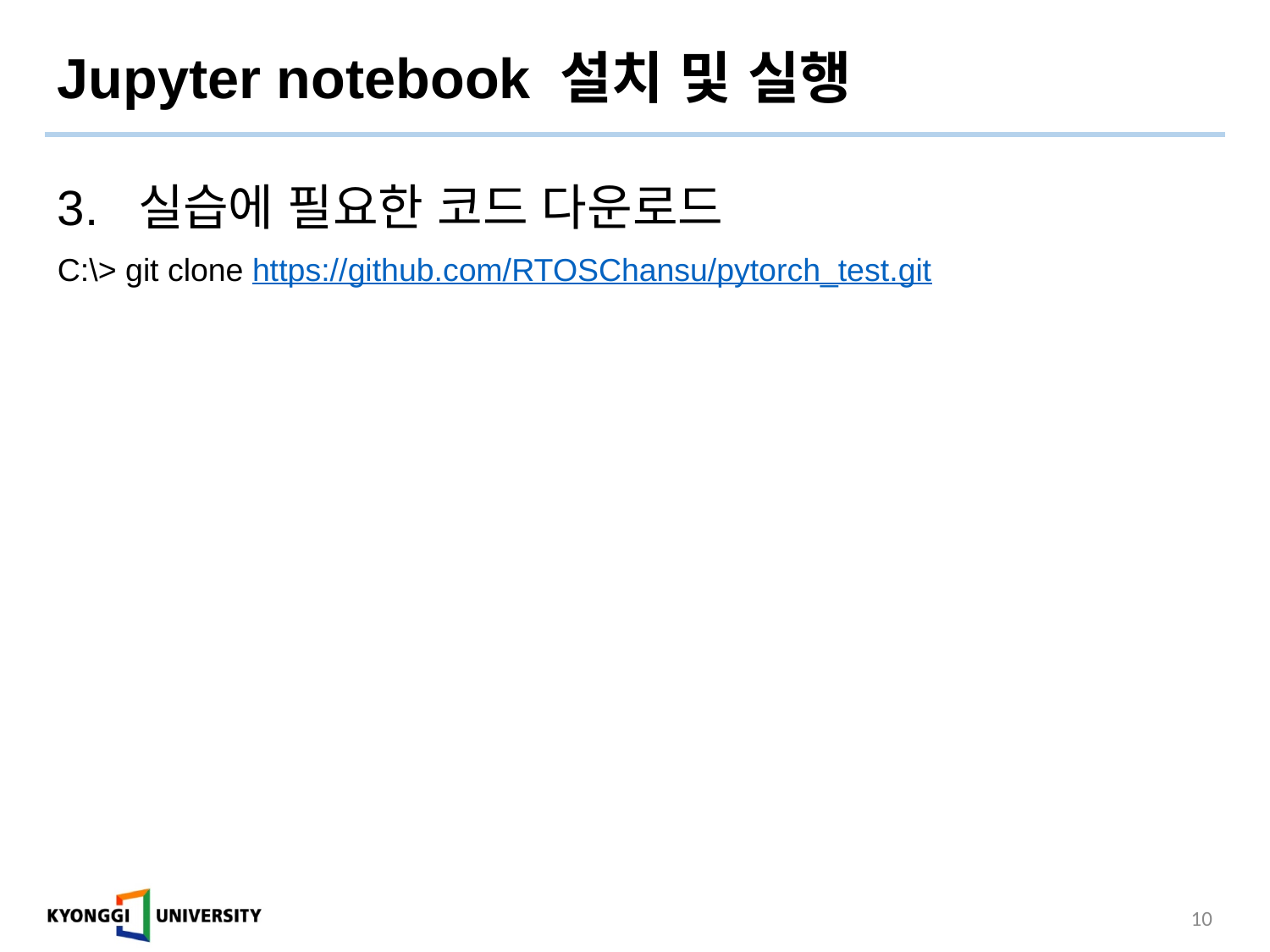

# Jupyter notebook 설치 및 실행
3.  실습에 필요한 코드 다운로드
C:\> git clone https://github.com/RTOSChansu/pytorch_test.git

10